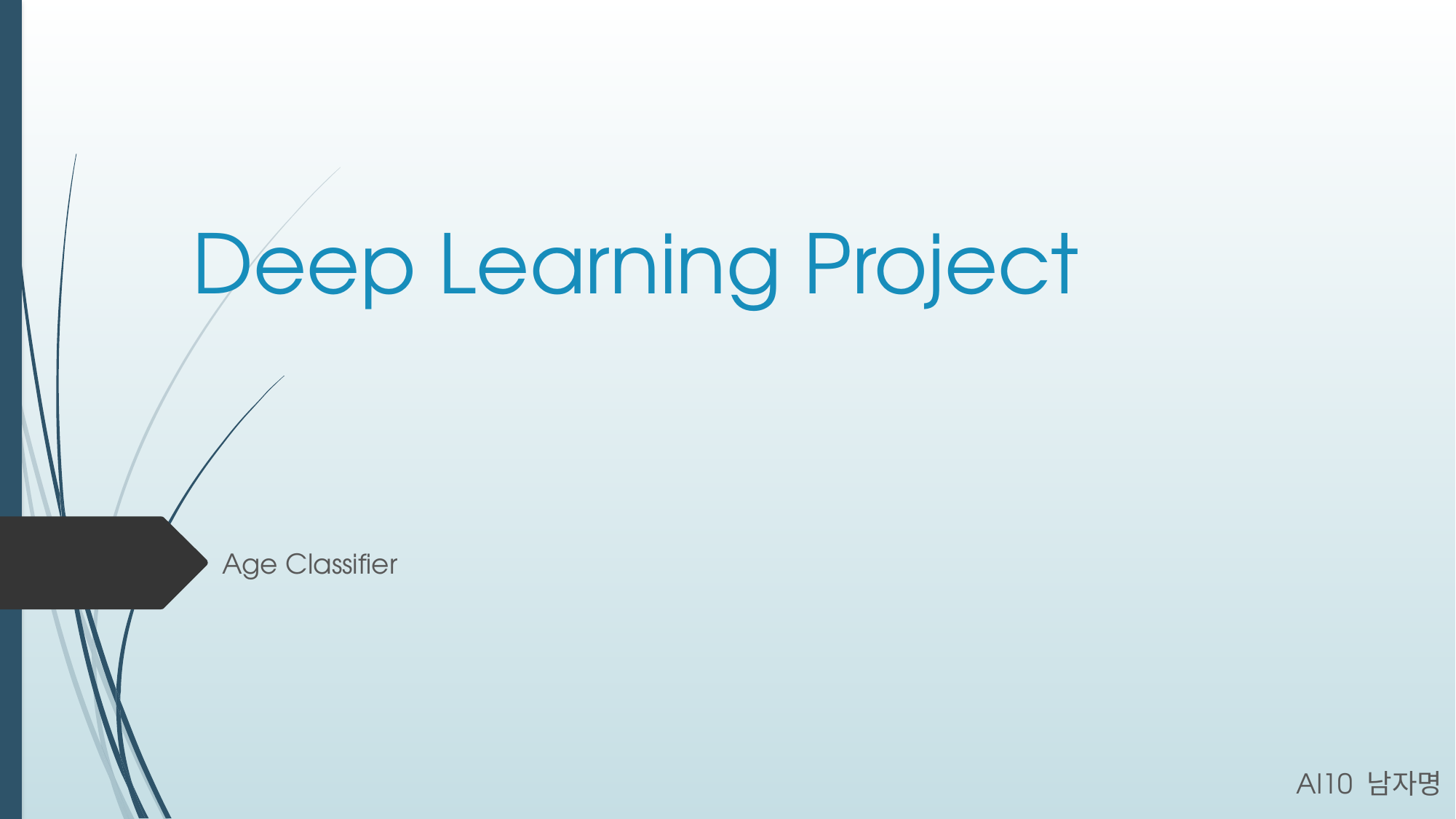

# Deep Learning Project
Age Classifier
AI10 남자명